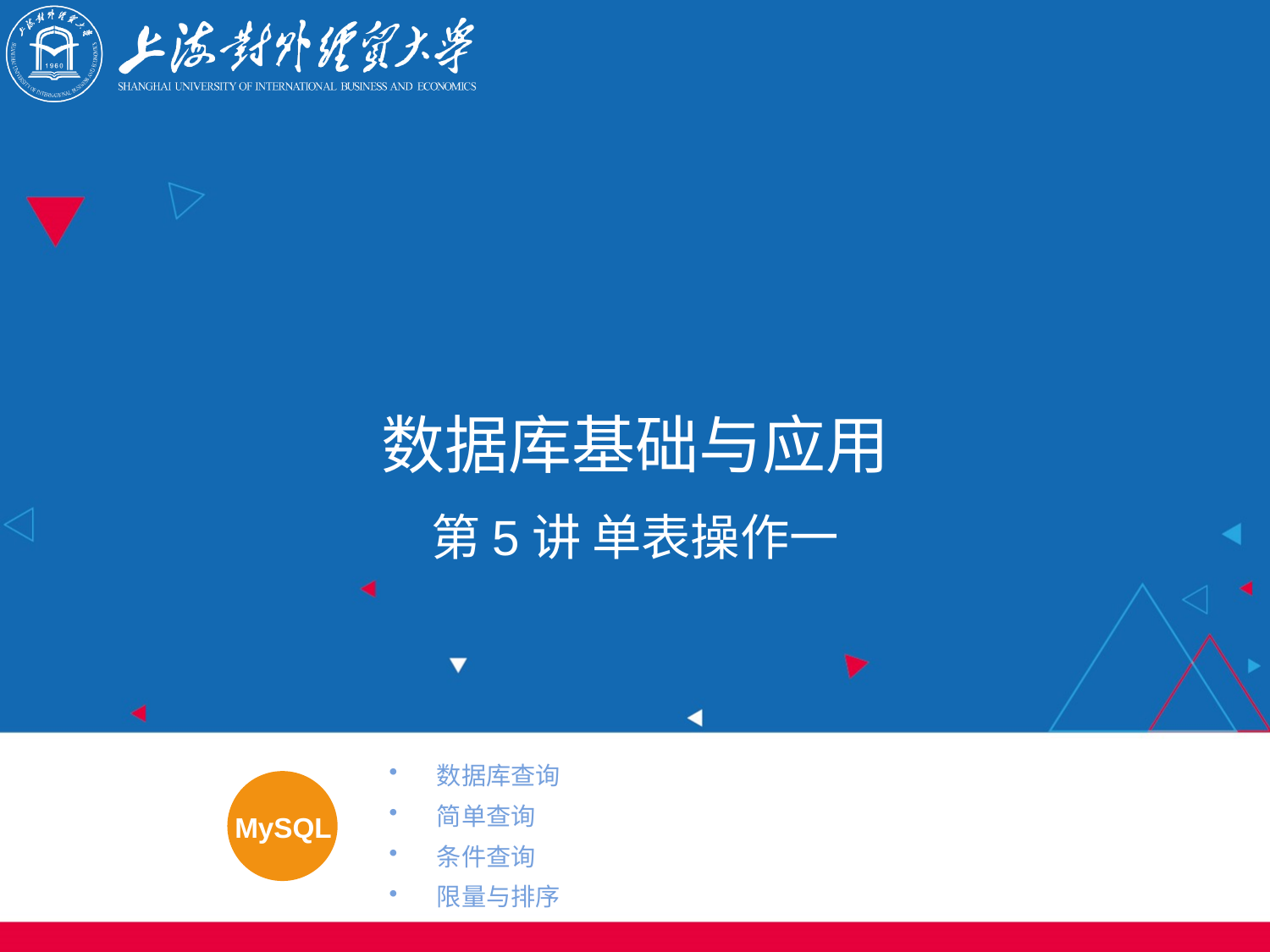

# 数据库基础与应用
第5讲 单表操作一
数据库查询
简单查询
条件查询
限量与排序